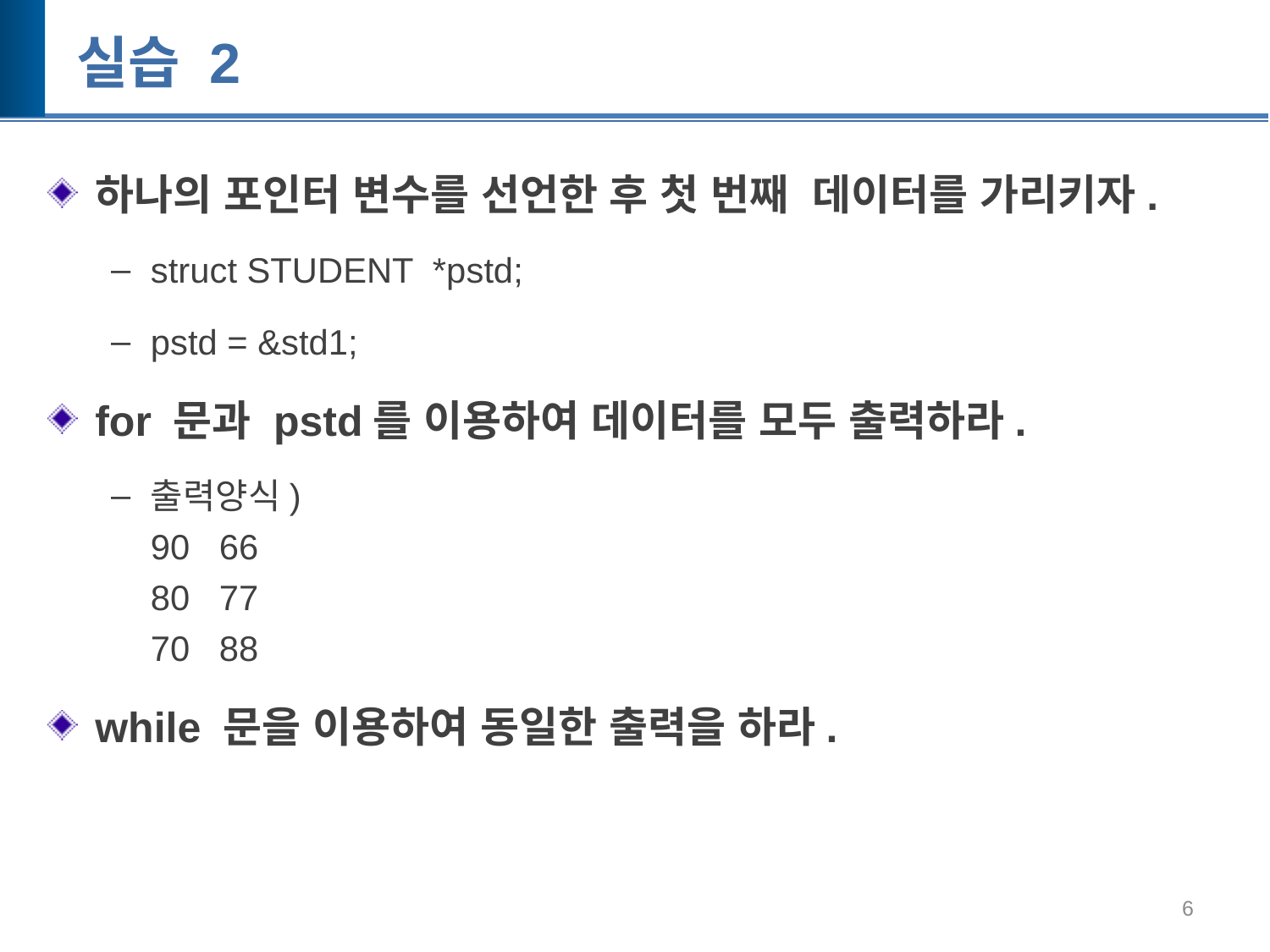

# 실습 2
하나의 포인터 변수를 선언한 후 첫 번째  데이터를 가리키자.
struct STUDENT  *pstd;
pstd = &std1;
for 문과 pstd를 이용하여 데이터를 모두 출력하라.
출력양식)
90   66
80   77
70   88
while 문을 이용하여 동일한 출력을 하라.
6